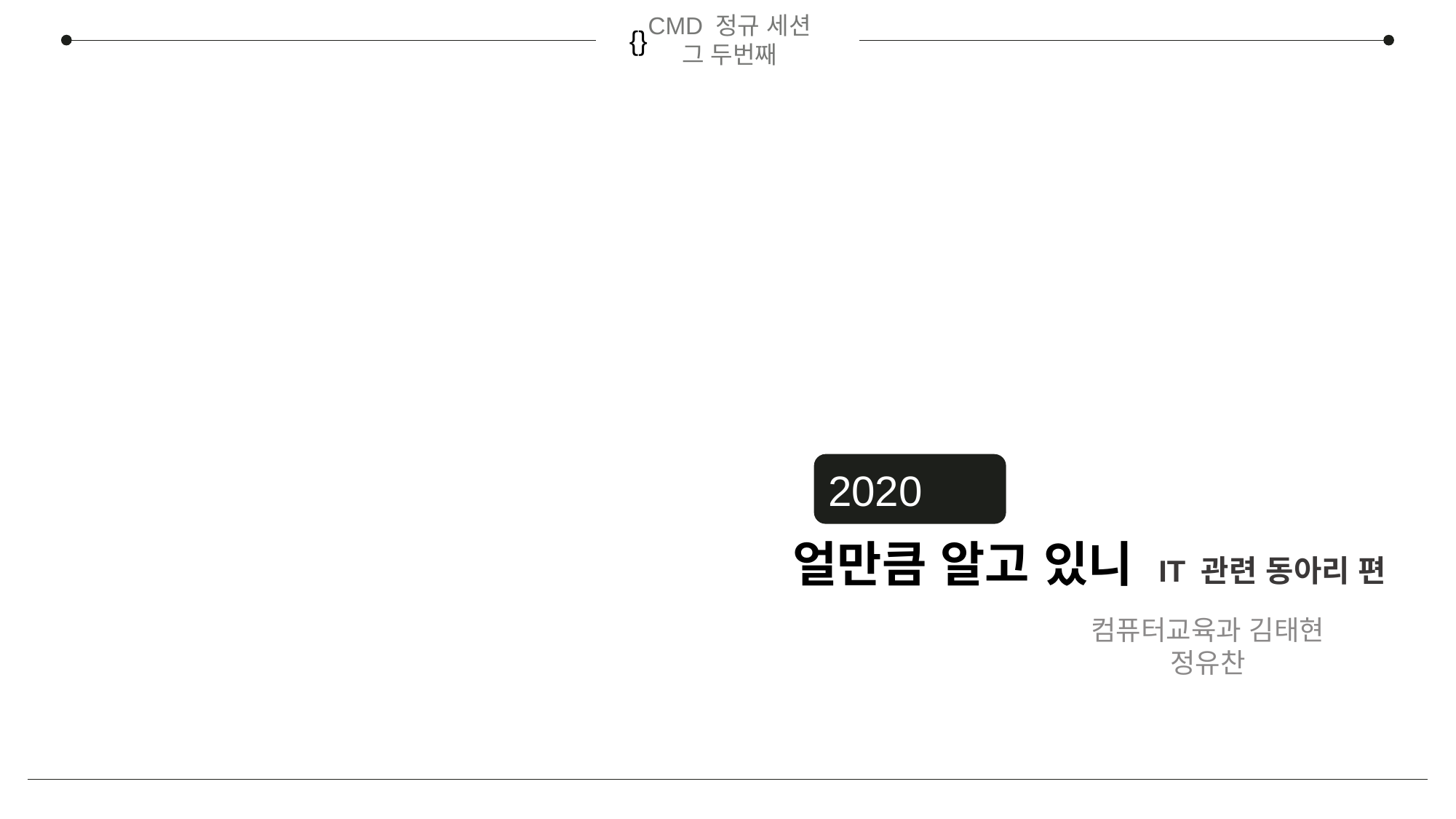

CMD 정규 세션
그 두번째

{}
2020
얼만큼 알고 있니 IT 관련 동아리 편
컴퓨터교육과 김태현 정유찬